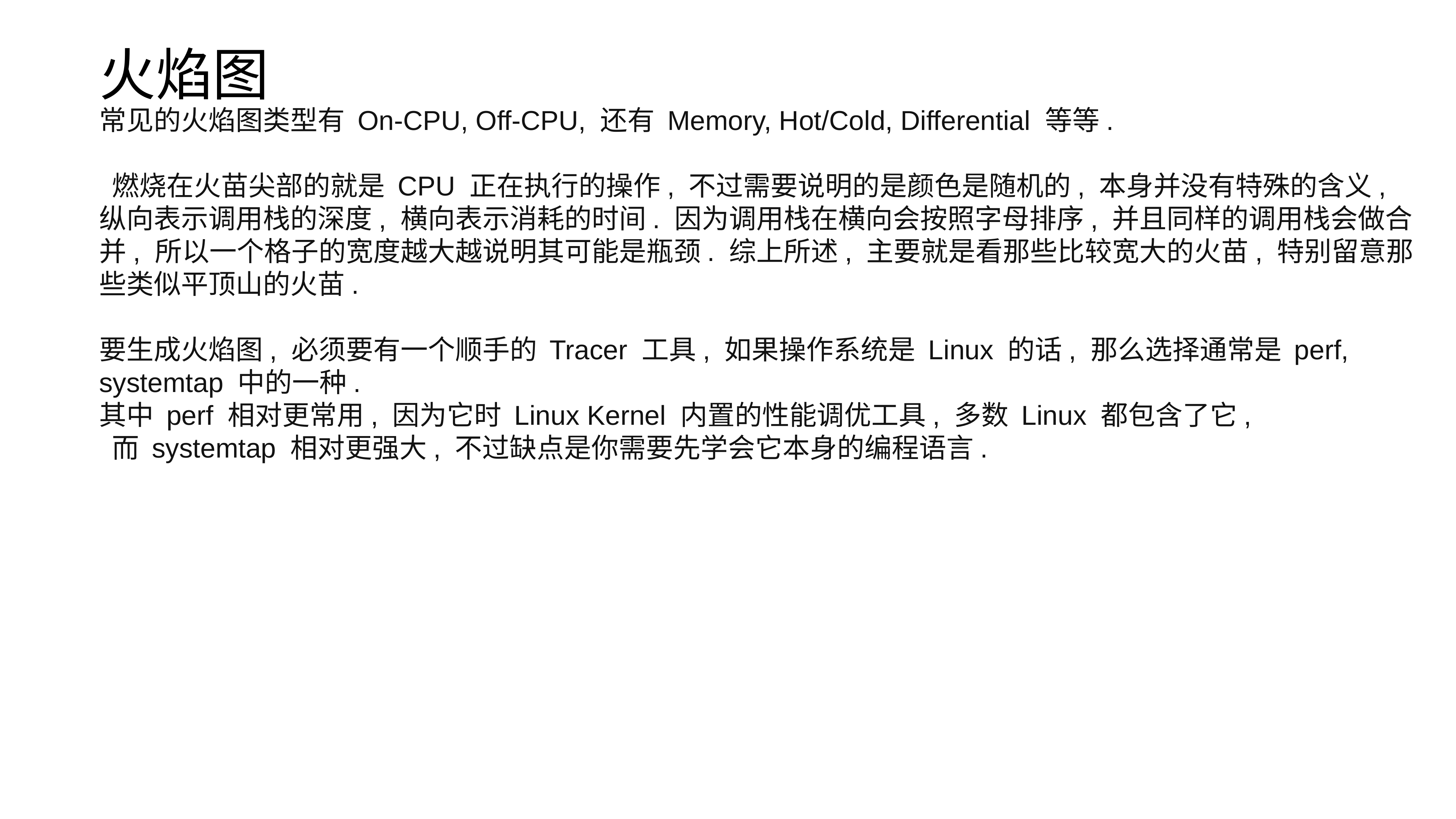

火焰图
常见的火焰图类型有 On-CPU, Off-CPU, 还有 Memory, Hot/Cold, Differential 等等.

 燃烧在火苗尖部的就是 CPU 正在执行的操作, 不过需要说明的是颜色是随机的, 本身并没有特殊的含义,
纵向表示调用栈的深度, 横向表示消耗的时间. 因为调用栈在横向会按照字母排序, 并且同样的调用栈会做合并, 所以一个格子的宽度越大越说明其可能是瓶颈. 综上所述, 主要就是看那些比较宽大的火苗, 特别留意那些类似平顶山的火苗.

要生成火焰图, 必须要有一个顺手的 Tracer 工具, 如果操作系统是 Linux 的话, 那么选择通常是 perf, systemtap 中的一种.
其中 perf 相对更常用, 因为它时 Linux Kernel 内置的性能调优工具, 多数 Linux 都包含了它,
 而 systemtap 相对更强大, 不过缺点是你需要先学会它本身的编程语言.